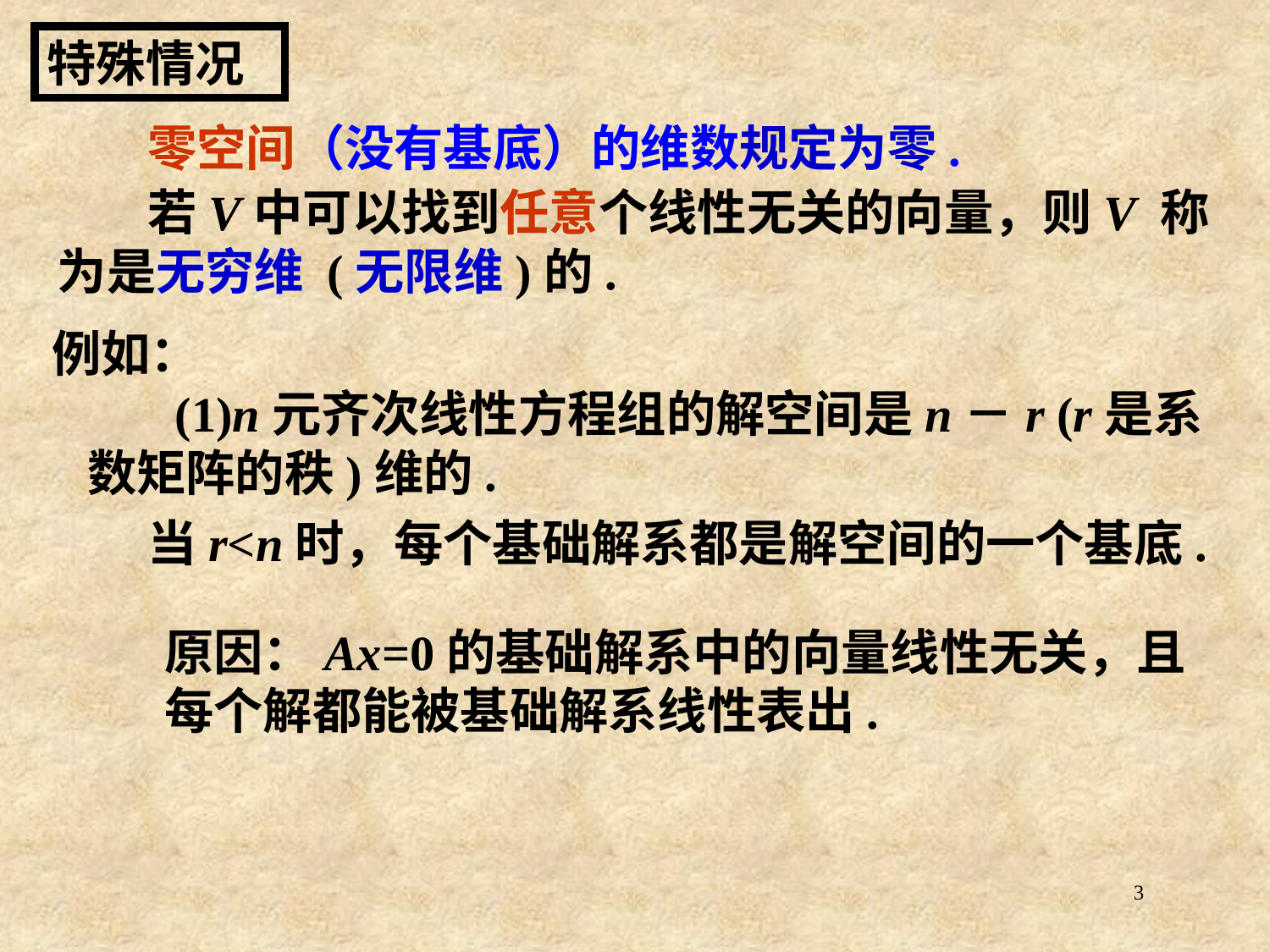

特殊情况
# 零空间（没有基底）的维数规定为零.
       若V中可以找到任意个线性无关的向量，则V 称为是无穷维 (无限维)的.
例如：
(1)n元齐次线性方程组的解空间是n－r (r是系数矩阵的秩)维的.
当r<n时，每个基础解系都是解空间的一个基底.
原因：Ax=0的基础解系中的向量线性无关，且每个解都能被基础解系线性表出.